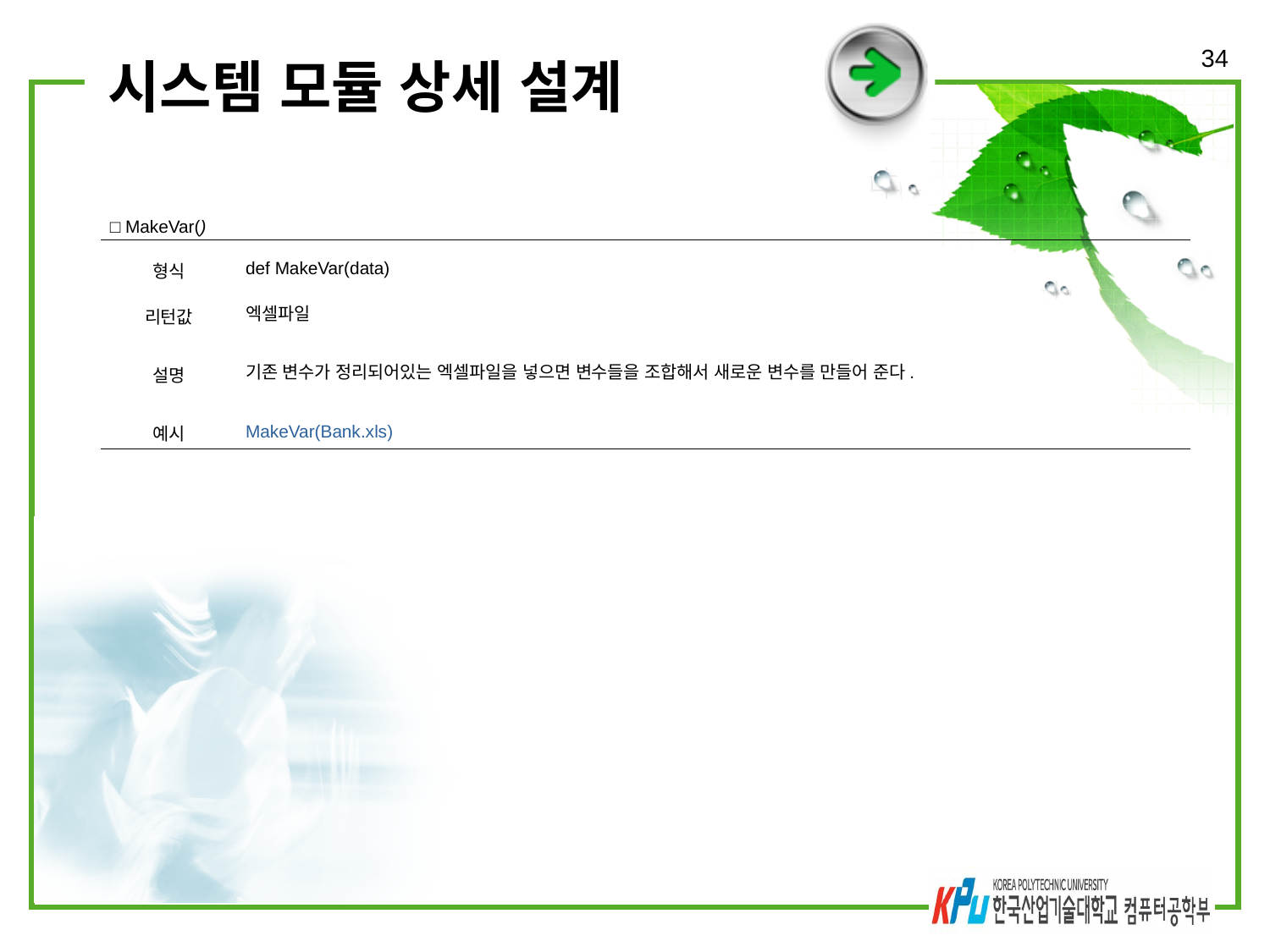

34
# 시스템 모듈 상세 설계
| □ MakeVar() |  |
| --- | --- |
| 형식 | def MakeVar(data) |
| 리턴값 | 엑셀파일 |
| 설명 | 기존 변수가 정리되어있는 엑셀파일을 넣으면 변수들을 조합해서 새로운 변수를 만들어 준다. |
| 예시 | MakeVar(Bank.xls) |